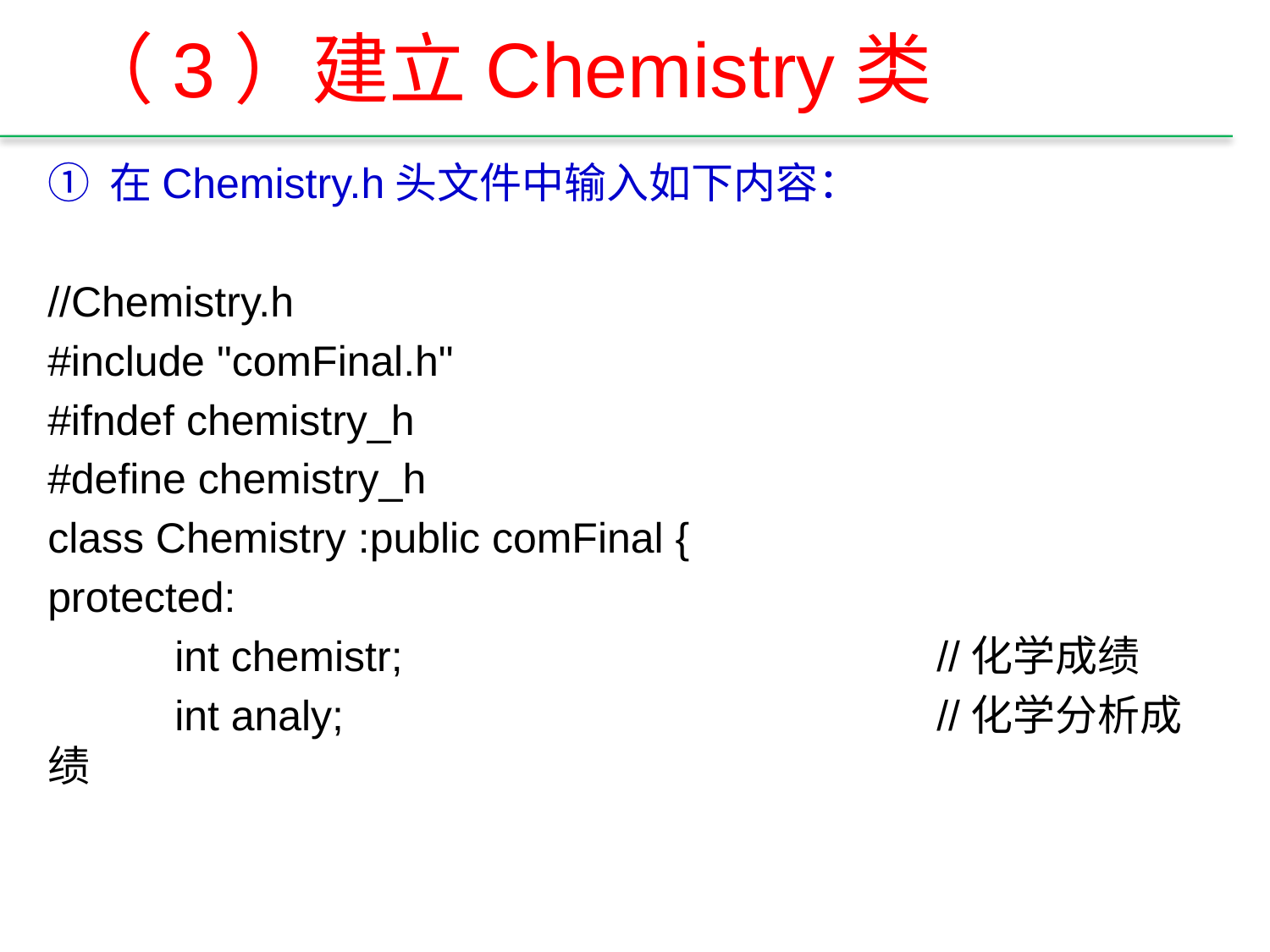

# （3）建立Chemistry类
① 在Chemistry.h头文件中输入如下内容：

//Chemistry.h
#include "comFinal.h"
#ifndef chemistry_h
#define chemistry_h
class Chemistry :public comFinal {
protected:
	int chemistr;					//化学成绩
	int analy;					//化学分析成绩